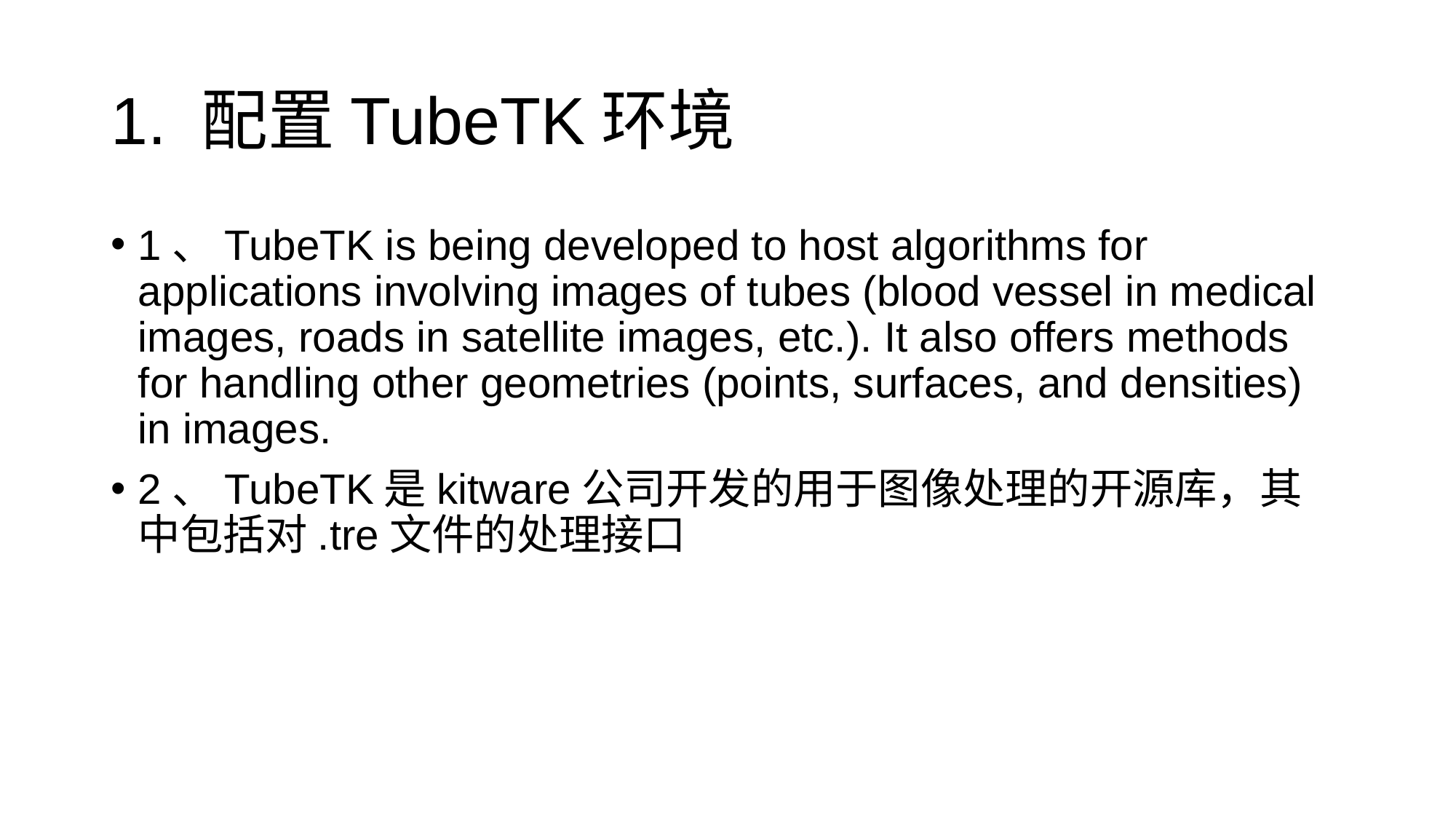

# 1. 配置TubeTK环境
1、TubeTK is being developed to host algorithms for applications involving images of tubes (blood vessel in medical images, roads in satellite images, etc.). It also offers methods for handling other geometries (points, surfaces, and densities) in images.
2、TubeTK是kitware公司开发的用于图像处理的开源库，其中包括对.tre文件的处理接口